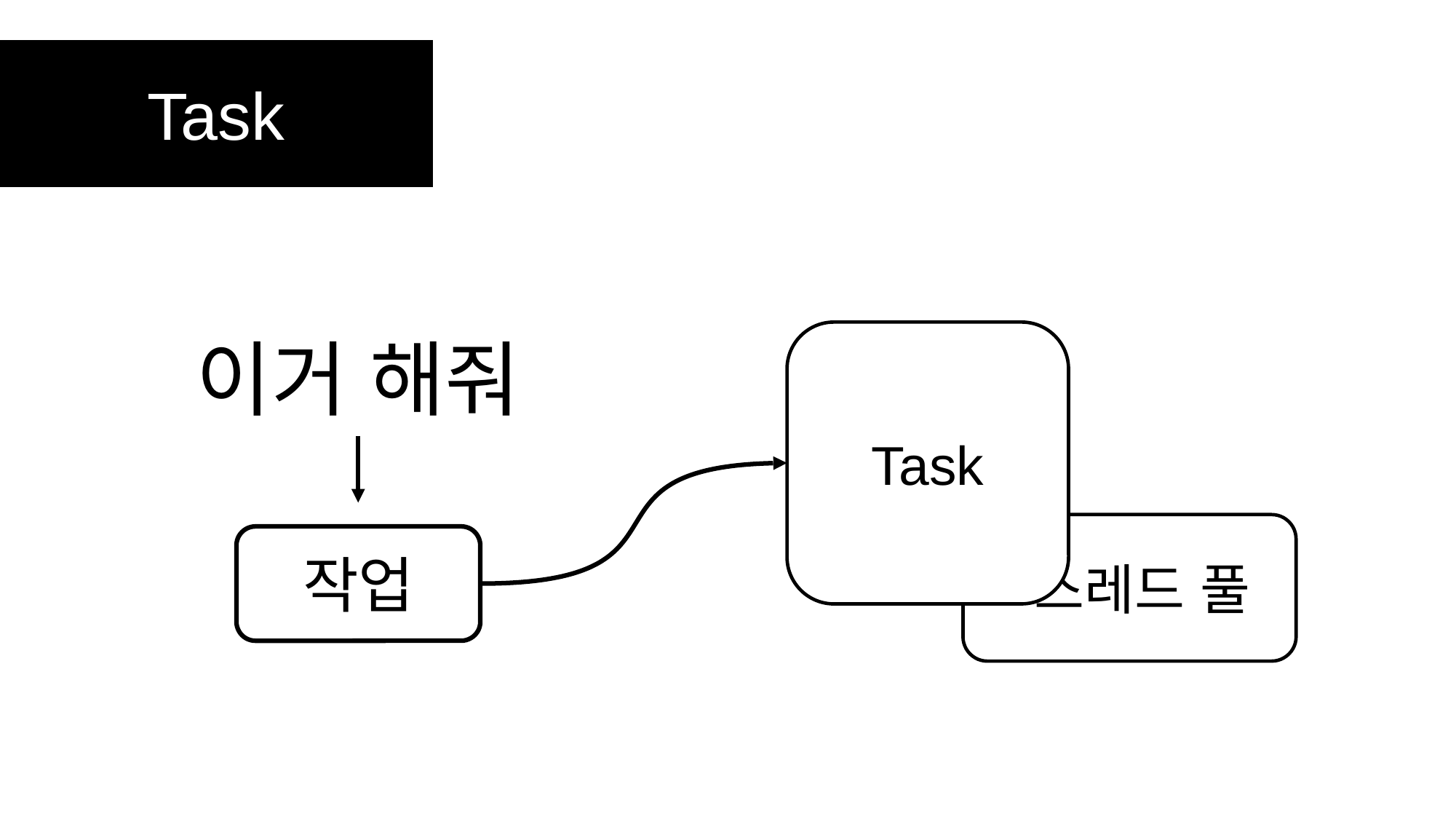

Task
이거 해줘
Task
 스레드 풀
작업